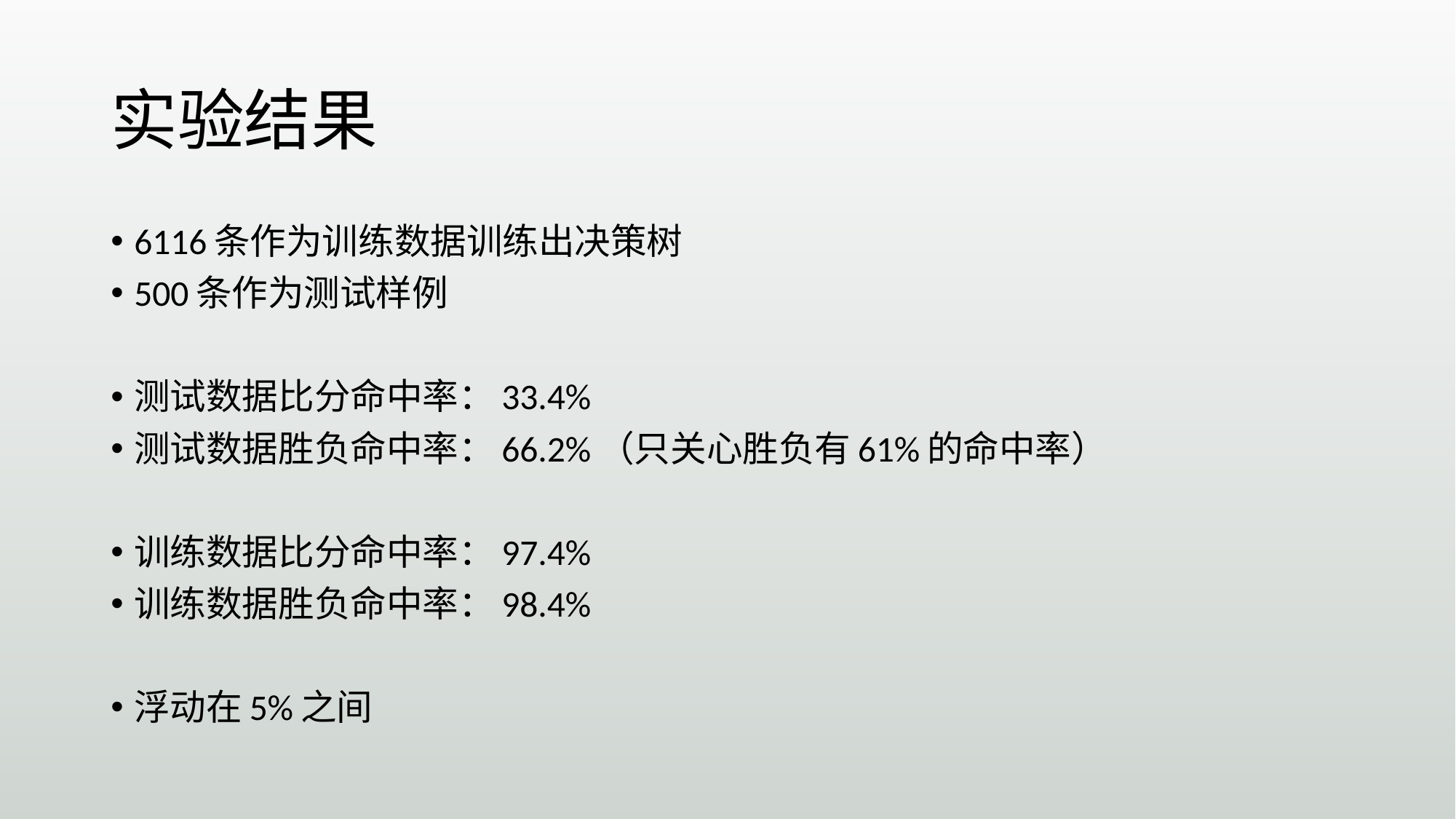

# 实验结果
6116条作为训练数据训练出决策树
500条作为测试样例

测试数据比分命中率：33.4%
测试数据胜负命中率：66.2%（只关心胜负有61%的命中率）

训练数据比分命中率：97.4%
训练数据胜负命中率：98.4%

浮动在5%之间